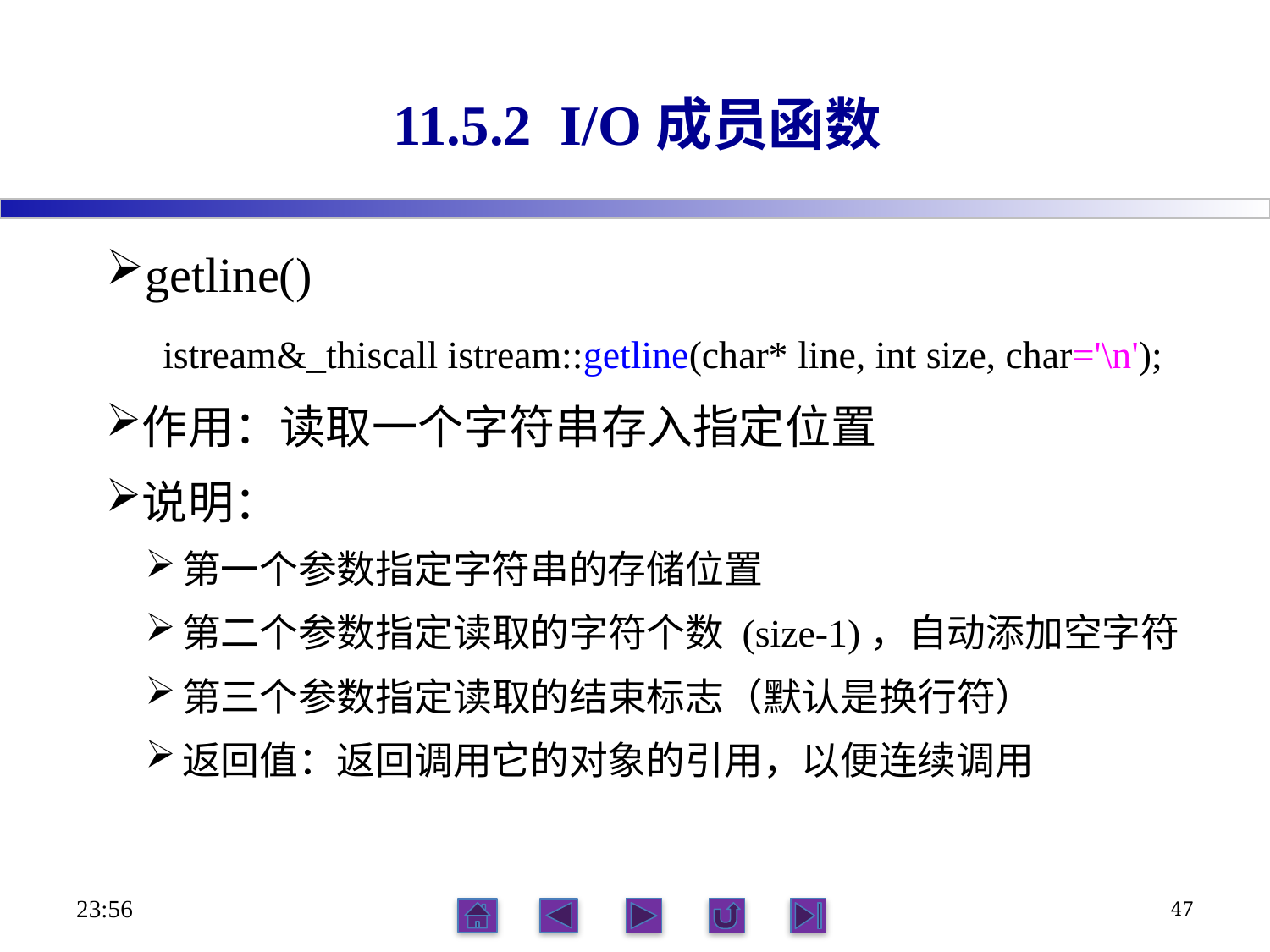

# 11.5.2  I/O成员函数
getline()
     istream&_thiscall istream::getline(char* line, int size, char='\n');
作用：读取一个字符串存入指定位置
说明：
第一个参数指定字符串的存储位置
第二个参数指定读取的字符个数 (size-1)，自动添加空字符
第三个参数指定读取的结束标志（默认是换行符）
返回值：返回调用它的对象的引用，以便连续调用
23:56
47